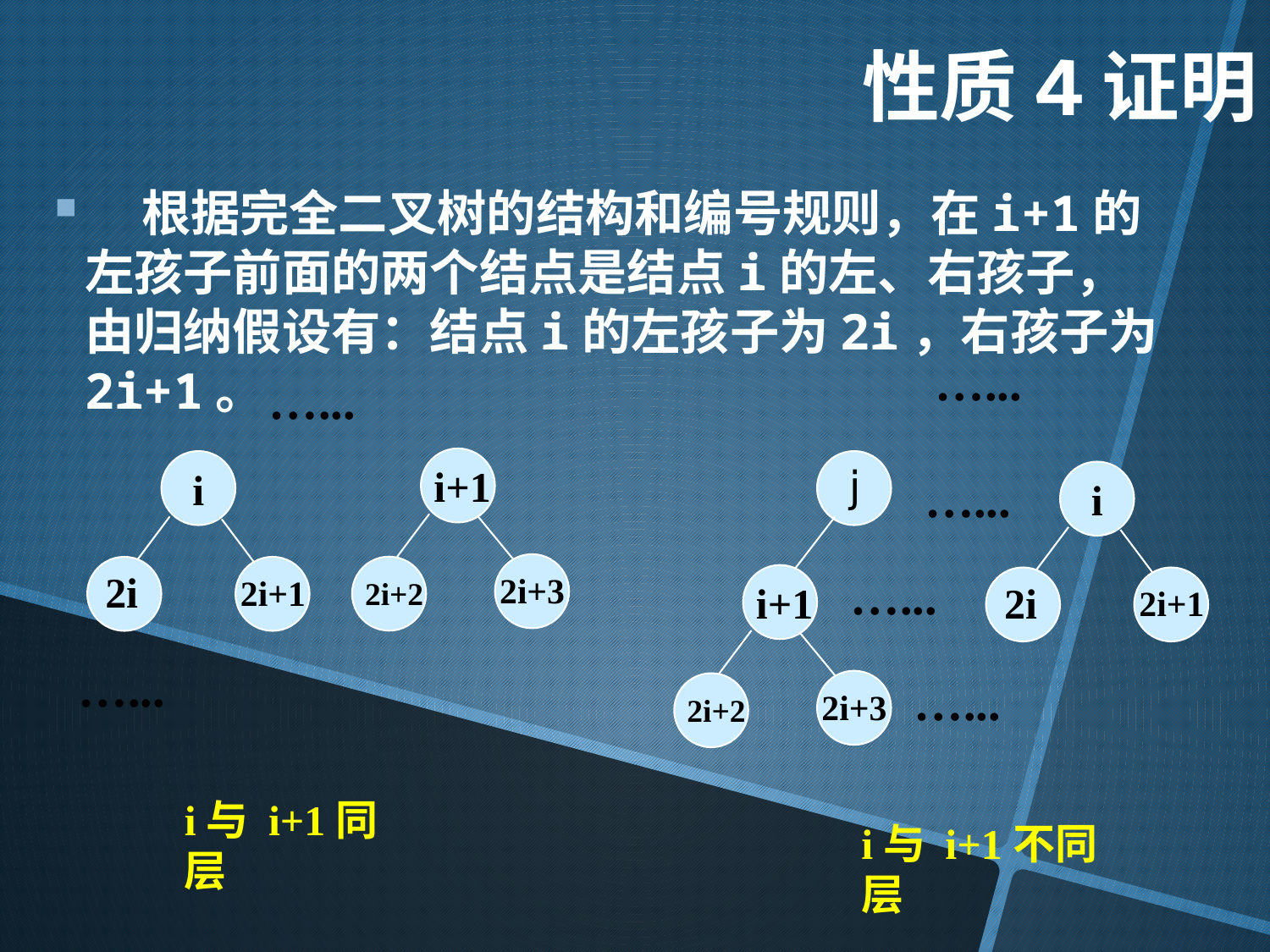

性质4证明
    根据完全二叉树的结构和编号规则，在i+1的左孩子前面的两个结点是结点i的左、右孩子，由归纳假设有：结点i的左孩子为2i，右孩子为2i+1。
…...

…...

i

2i+1

…...

i+1

2i
…...
2i+3
2i+2
i与 i+1不同层
…...

i+1

2i+3
2i+2

i

2i+1
2i
…...
i与 i+1同层
j